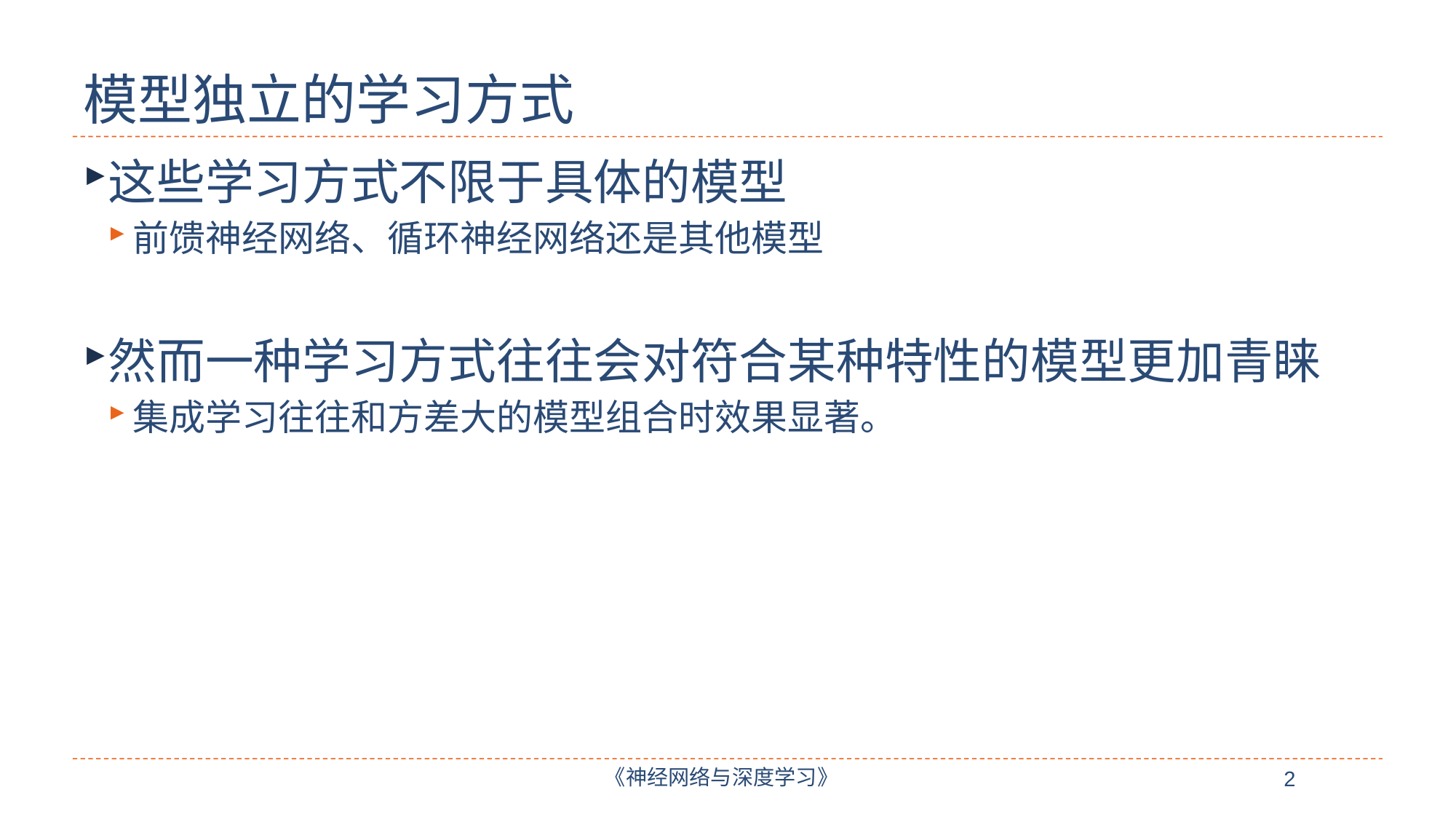

# 模型独立的学习方式
这些学习方式不限于具体的模型
前馈神经网络、循环神经网络还是其他模型

然而一种学习方式往往会对符合某种特性的模型更加青睐
集成学习往往和方差大的模型组合时效果显著。